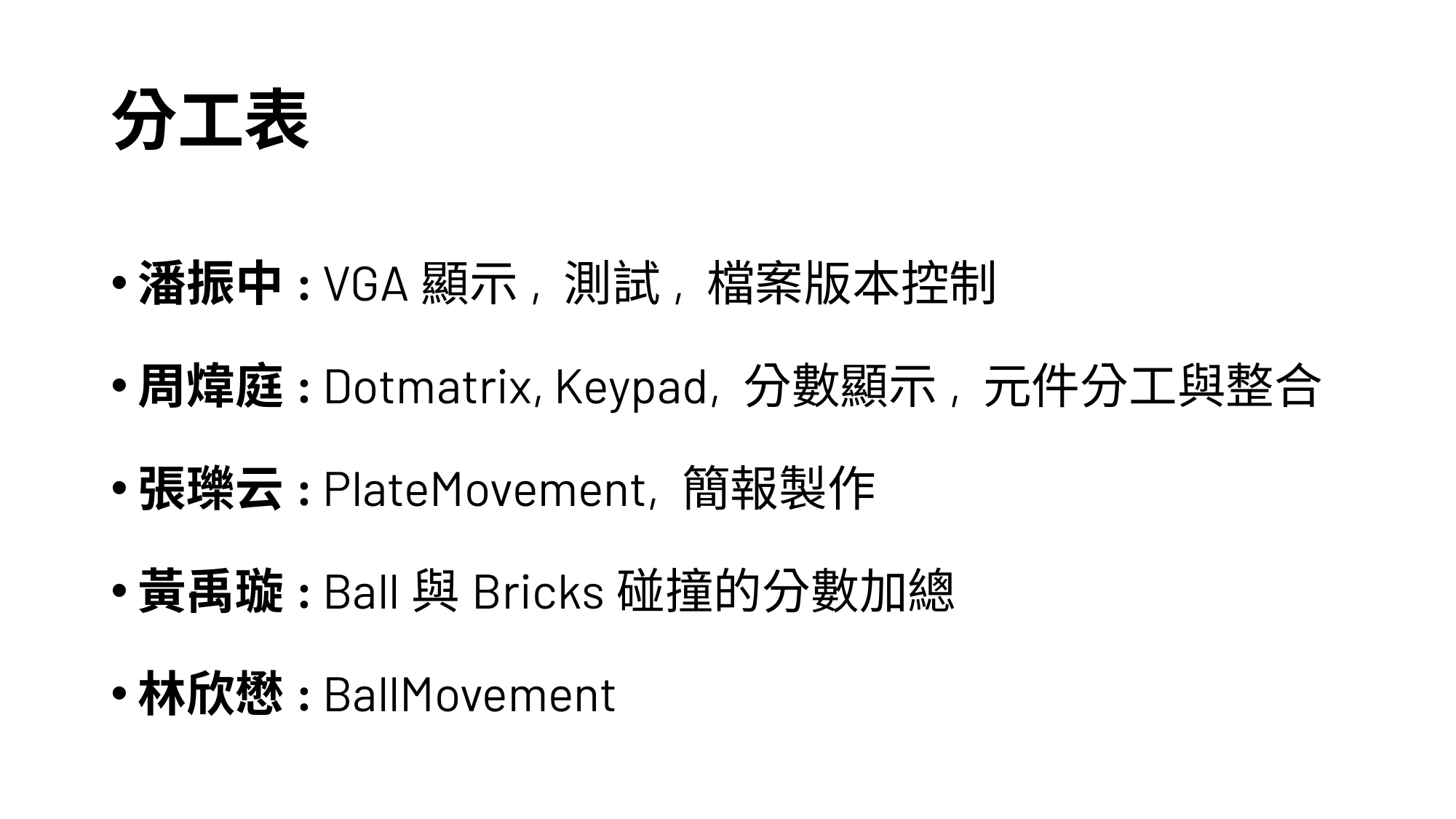

# 分工表
潘振中: VGA顯示, 測試, 檔案版本控制
周煒庭: Dotmatrix, Keypad, 分數顯示, 元件分工與整合
張瓅云: PlateMovement, 簡報製作
黃禹璇: Ball與Bricks碰撞的分數加總
林欣懋: BallMovement